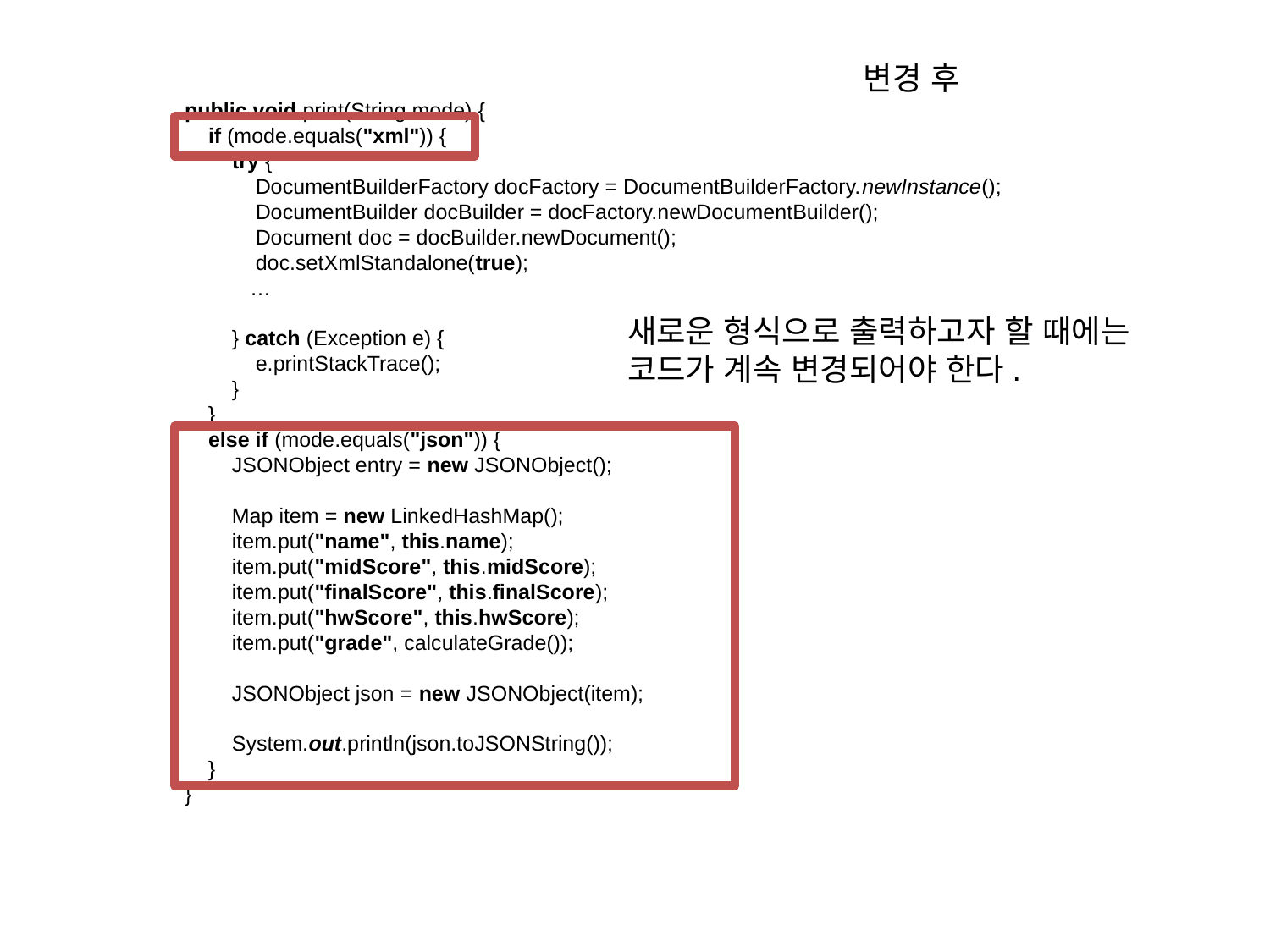

변경 후
public void print(String mode) {
    if (mode.equals("xml")) {
        try {
            DocumentBuilderFactory docFactory = DocumentBuilderFactory.newInstance();
            DocumentBuilder docBuilder = docFactory.newDocumentBuilder();
            Document doc = docBuilder.newDocument();
            doc.setXmlStandalone(true);
           …
        } catch (Exception e) {
            e.printStackTrace();
        }
    }
    else if (mode.equals("json")) {
        JSONObject entry = new JSONObject();
        Map item = new LinkedHashMap();
        item.put("name", this.name);
        item.put("midScore", this.midScore);
        item.put("finalScore", this.finalScore);
        item.put("hwScore", this.hwScore);
        item.put("grade", calculateGrade());
        JSONObject json = new JSONObject(item);
        System.out.println(json.toJSONString());
    }
}

새로운 형식으로 출력하고자 할 때에는
코드가 계속 변경되어야 한다.